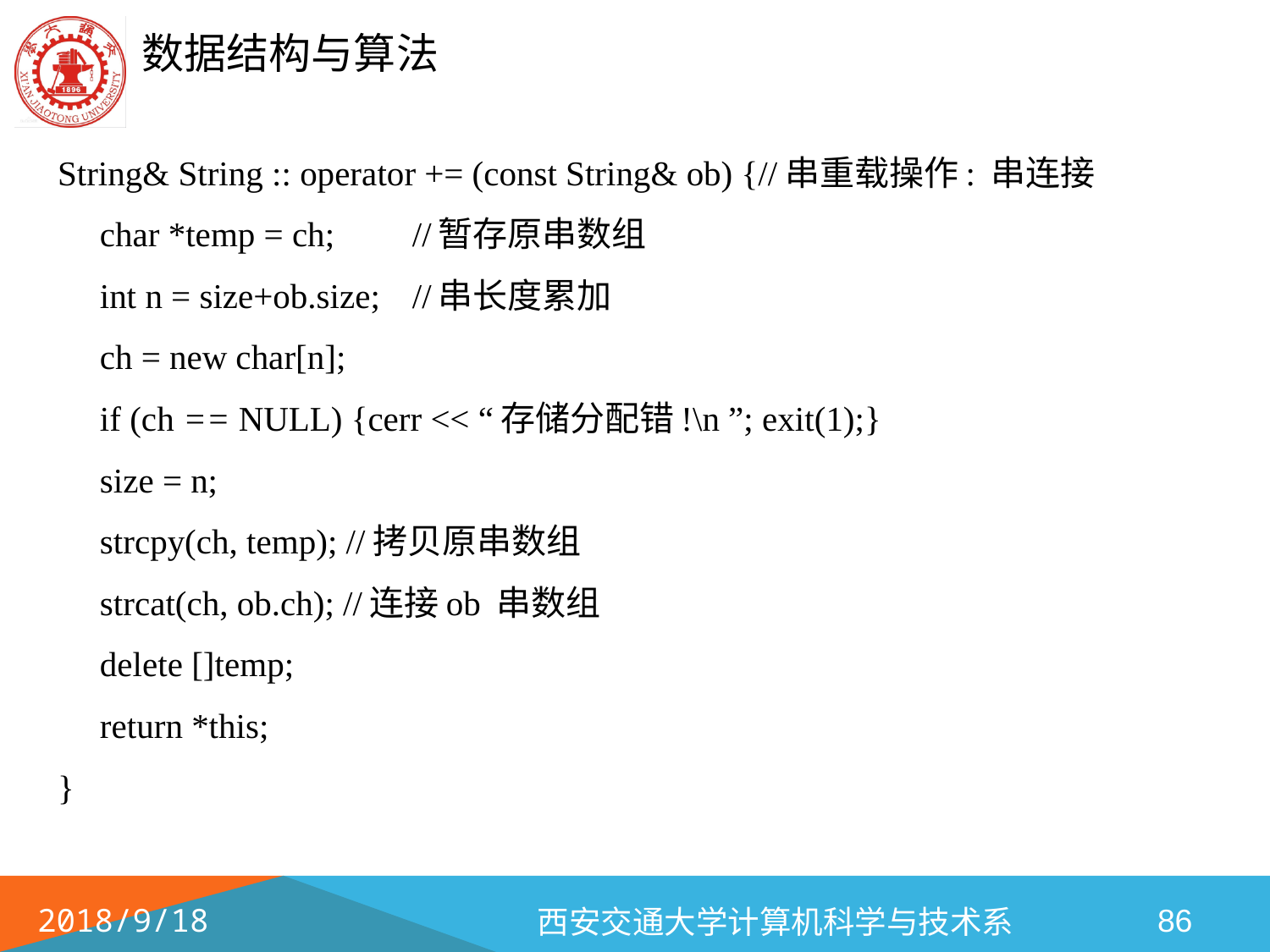

String& String :: operator += (const String& ob) {//串重载操作: 串连接
	char *temp = ch; 	//暂存原串数组
	int n = size+ob.size; 	//串长度累加
	ch = new char[n];
	if (ch == NULL) {cerr << “存储分配错!\n ”; exit(1);}
	size = n;
	strcpy(ch, temp); //拷贝原串数组
	strcat(ch, ob.ch); //连接ob 串数组
	delete []temp;
 	return *this;
}